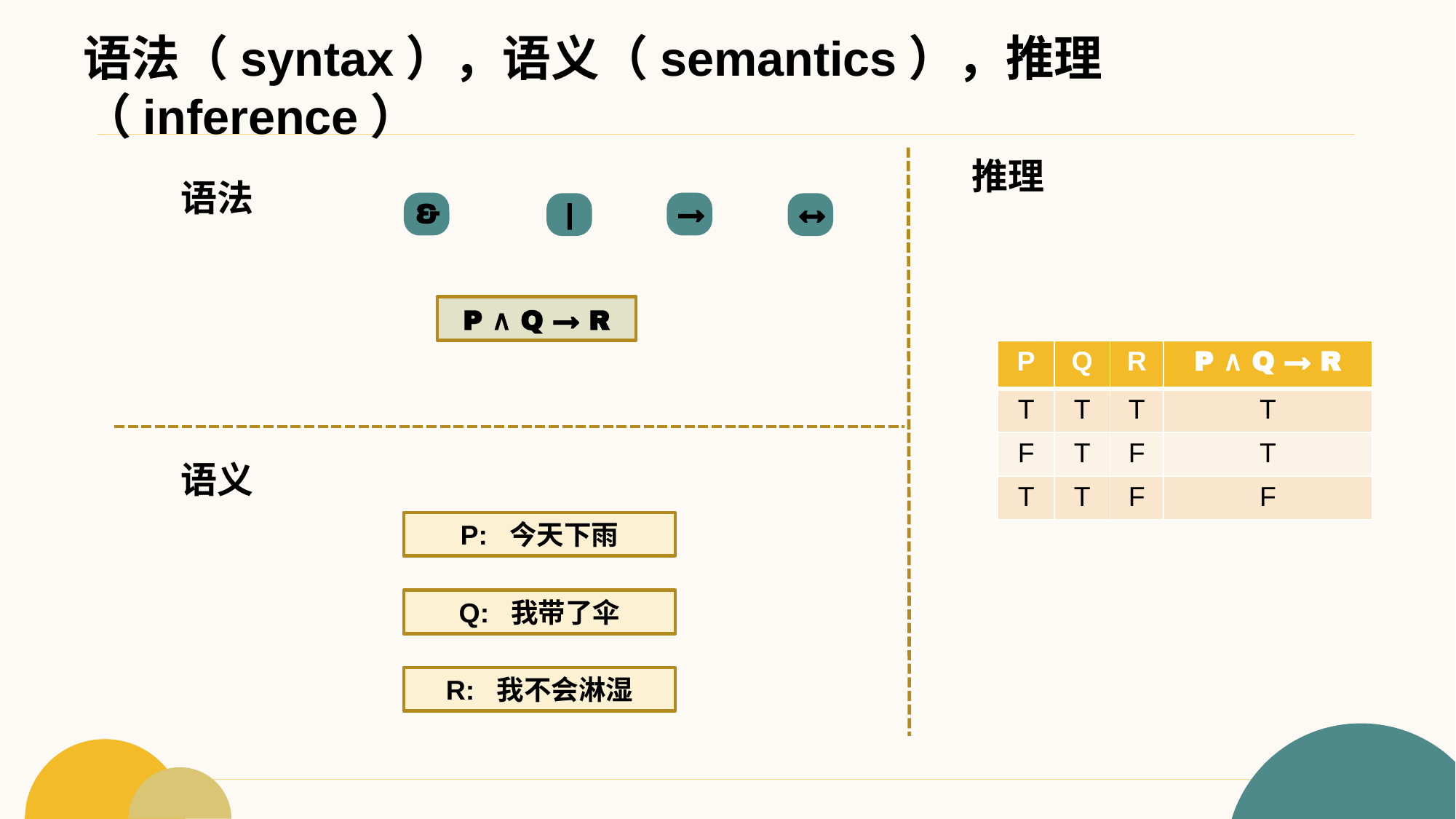

# 语法（syntax），语义（semantics），推理（inference）
推理
语法
&

→

|

↔

P ∧ Q → R
| P | Q | R | P ∧ Q → R |
| --- | --- | --- | --- |
| T | T | T | T |
| F | T | F | T |
| T | T | F | F |
语义
P:  今天下雨
Q:  我带了伞
R:  我不会淋湿